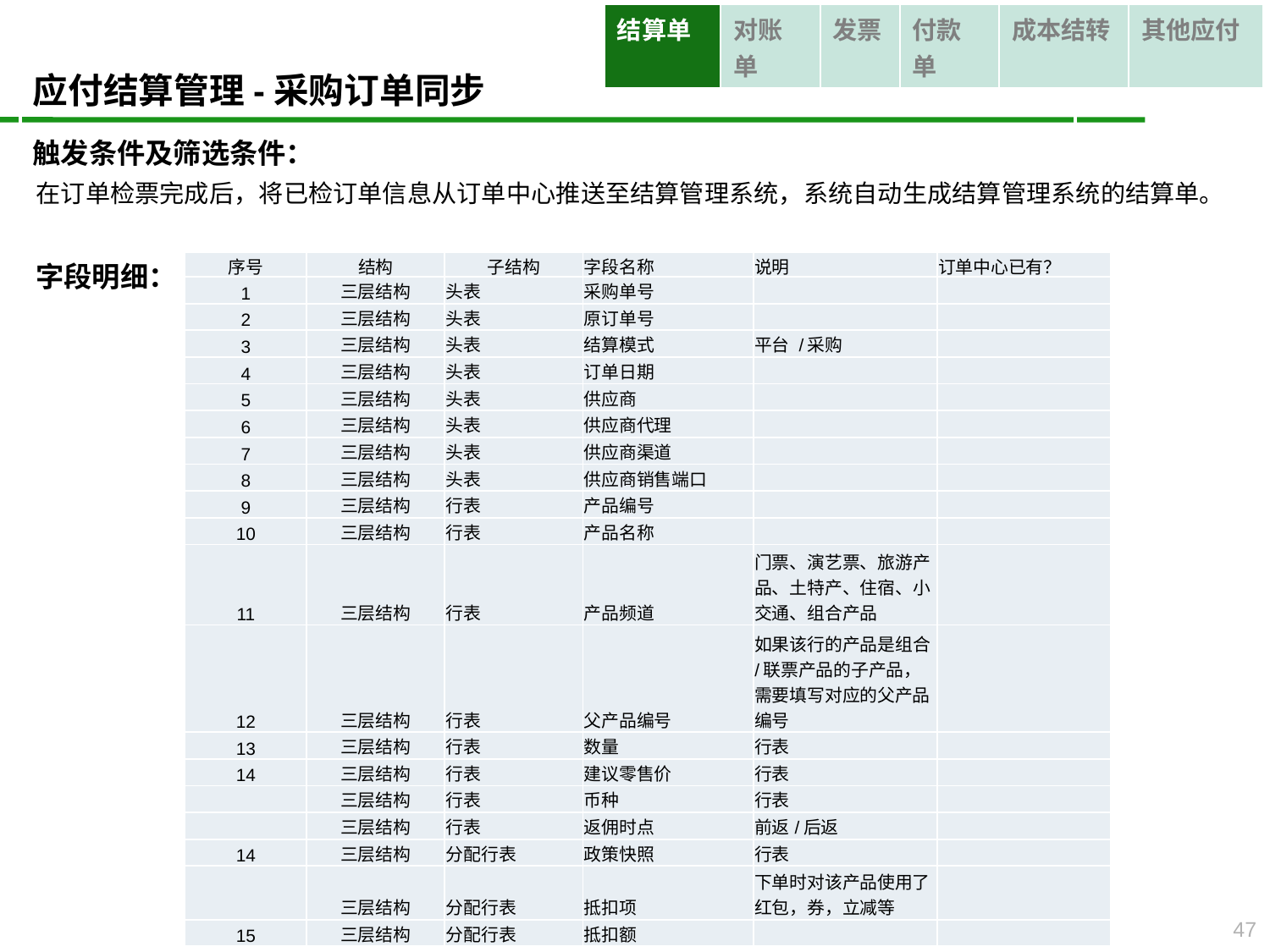

| 结算单 | 对账单 | 发票 | 付款单 | 成本结转 | 其他应付 |
| --- | --- | --- | --- | --- | --- |
应付结算管理-采购订单同步
触发条件及筛选条件：

在订单检票完成后，将已检订单信息从订单中心推送至结算管理系统，系统自动生成结算管理系统的结算单。
| 序号 | 结构 | 子结构 | 字段名称 | 说明 | 订单中心已有？ |
| --- | --- | --- | --- | --- | --- |
| 1 | 三层结构 | 头表 | 采购单号 |  |  |
| 2 | 三层结构 | 头表 | 原订单号 |  |  |
| 3 | 三层结构 | 头表 | 结算模式 | 平台 /采购 |  |
| 4 | 三层结构 | 头表 | 订单日期 |  |  |
| 5 | 三层结构 | 头表 | 供应商 |  |  |
| 6 | 三层结构 | 头表 | 供应商代理 |  |  |
| 7 | 三层结构 | 头表 | 供应商渠道 |  |  |
| 8 | 三层结构 | 头表 | 供应商销售端口 |  |  |
| 9 | 三层结构 | 行表 | 产品编号 |  |  |
| 10 | 三层结构 | 行表 | 产品名称 |  |  |
| 11 | 三层结构 | 行表 | 产品频道 | 门票、演艺票、旅游产品、土特产、住宿、小交通、组合产品 |  |
| 12 | 三层结构 | 行表 | 父产品编号 | 如果该行的产品是组合/联票产品的子产品，需要填写对应的父产品编号 |  |
| 13 | 三层结构 | 行表 | 数量 | 行表 |  |
| 14 | 三层结构 | 行表 | 建议零售价 | 行表 |  |
|  | 三层结构 | 行表 | 币种 | 行表 |  |
|  | 三层结构 | 行表 | 返佣时点 | 前返/后返 |  |
| 14 | 三层结构 | 分配行表 | 政策快照 | 行表 |  |
|  | 三层结构 | 分配行表 | 抵扣项 | 下单时对该产品使用了红包，券，立减等 |  |
| 15 | 三层结构 | 分配行表 | 抵扣额 |  |  |
字段明细：

47